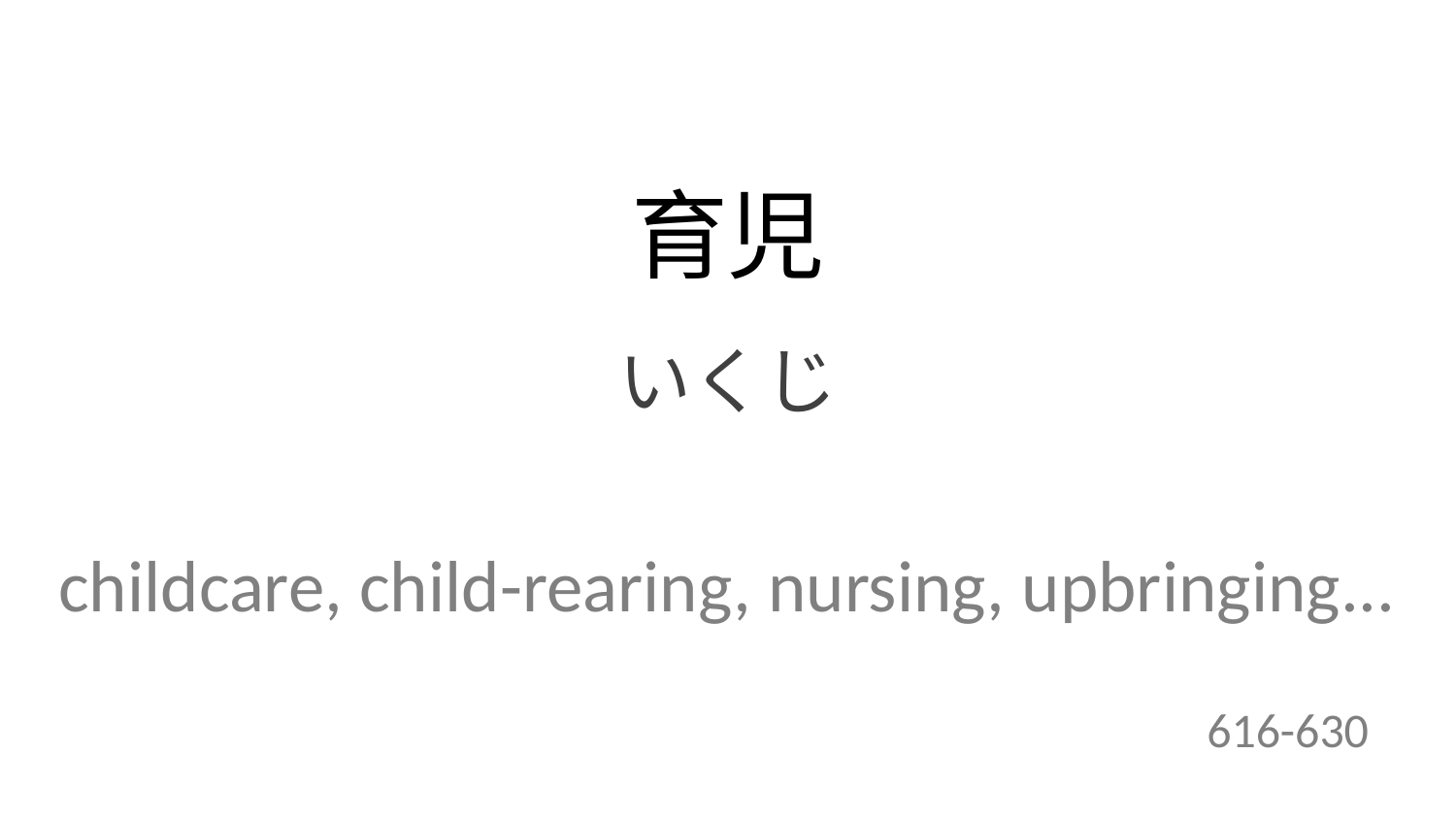

育児

いくじ
childcare, child-rearing, nursing, upbringing...
616-630